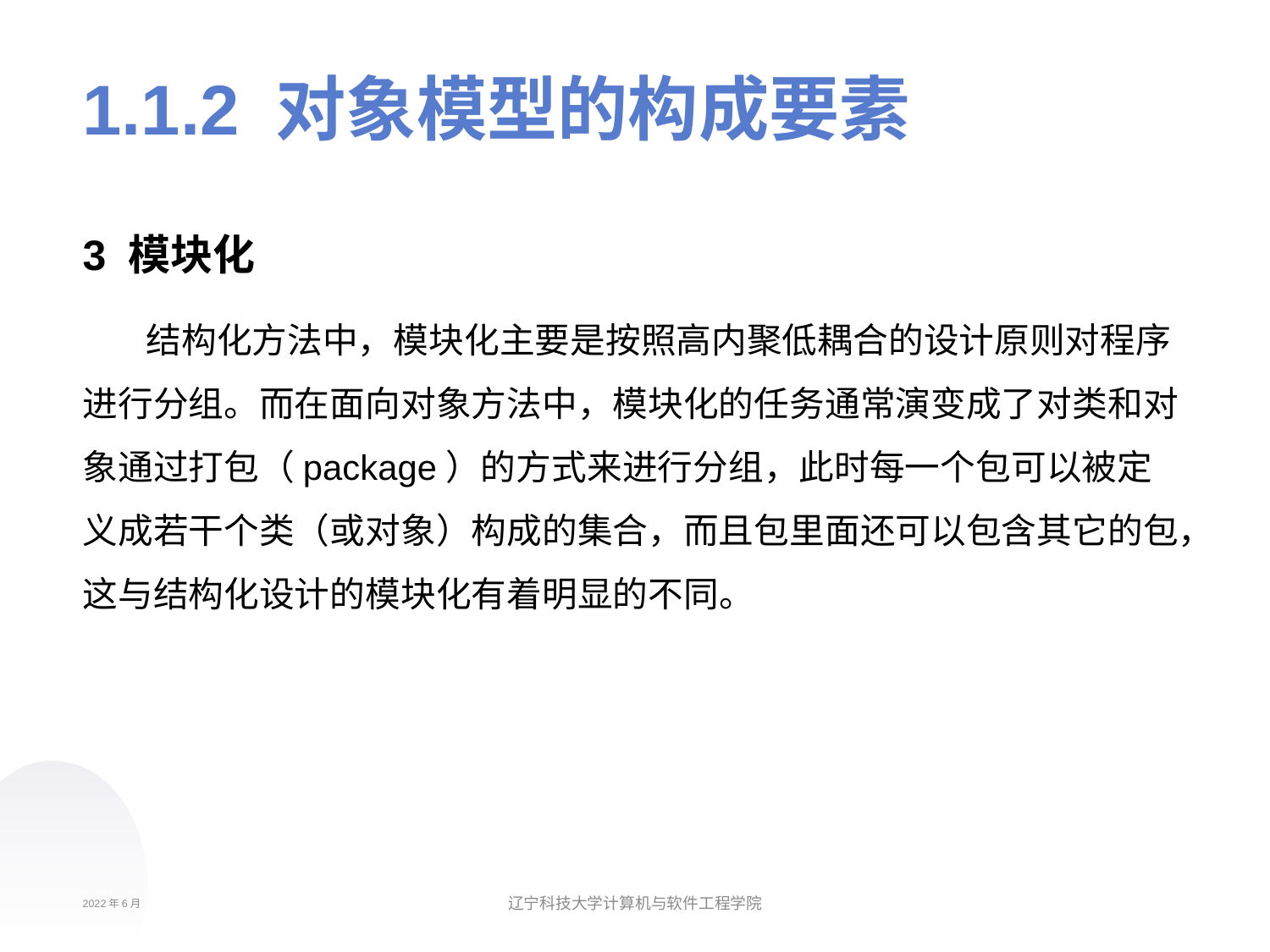

# 1.1.2 对象模型的构成要素
3 模块化
结构化方法中，模块化主要是按照高内聚低耦合的设计原则对程序进行分组。而在面向对象方法中，模块化的任务通常演变成了对类和对象通过打包（package）的方式来进行分组，此时每一个包可以被定义成若干个类（或对象）构成的集合，而且包里面还可以包含其它的包，这与结构化设计的模块化有着明显的不同。

2022年6月
辽宁科技大学计算机与软件工程学院
39